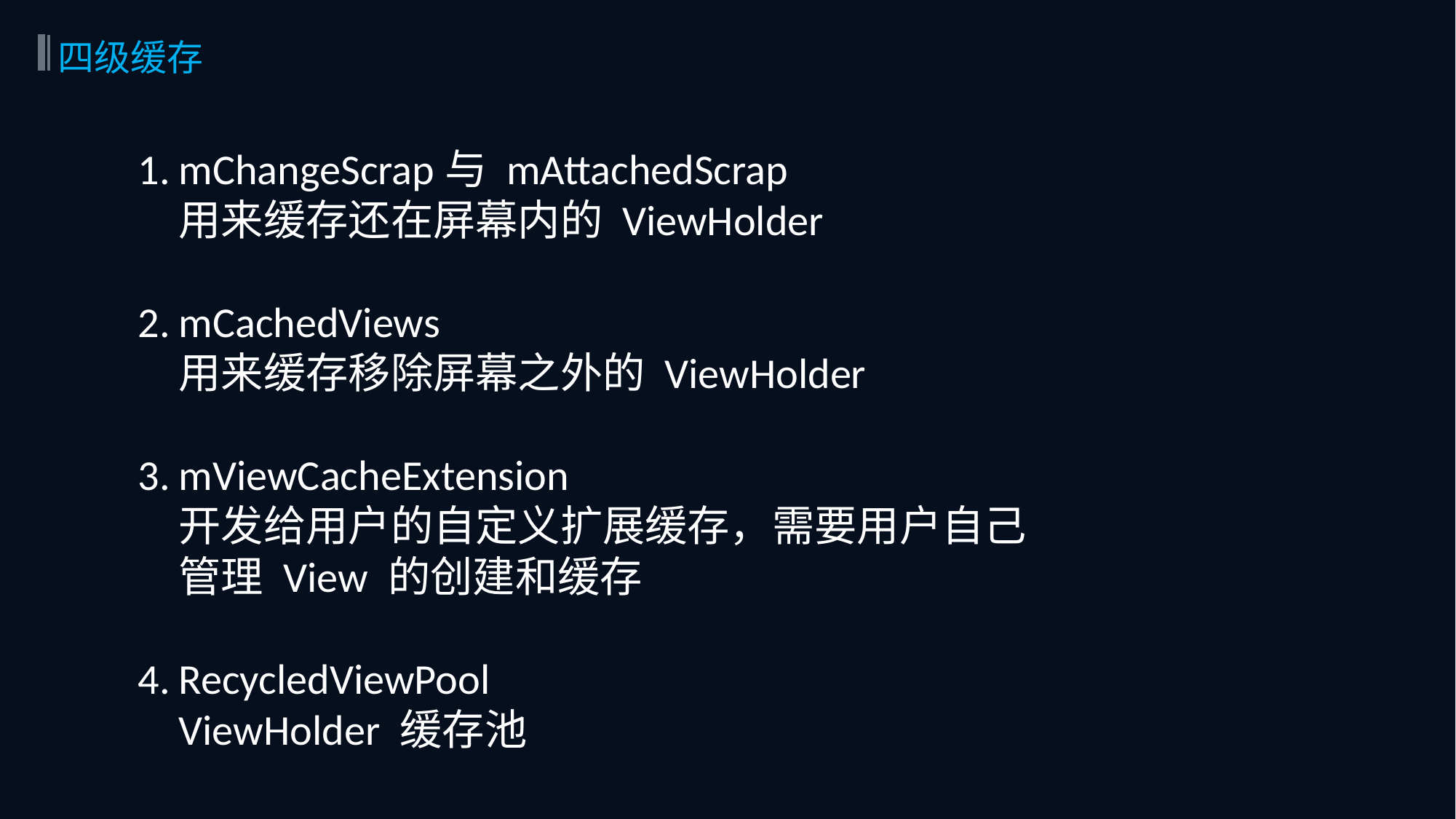

四级缓存
mChangeScrap与 mAttachedScrap
用来缓存还在屏幕内的 ViewHolder

mCachedViews
用来缓存移除屏幕之外的 ViewHolder

mViewCacheExtension
开发给用户的自定义扩展缓存，需要用户自己管理 View 的创建和缓存

RecycledViewPool
ViewHolder 缓存池